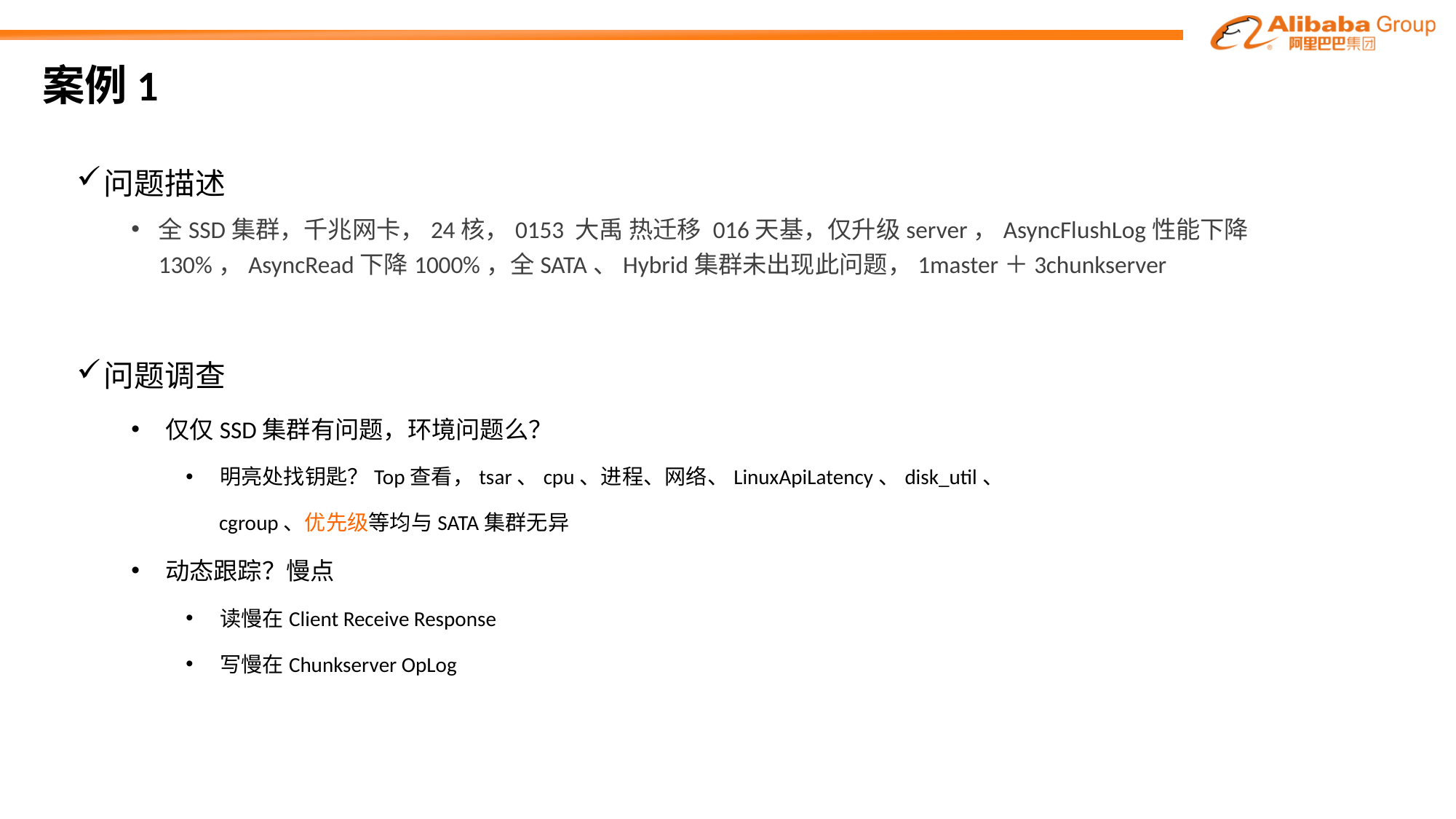

# 案例1
问题描述
全SSD集群，千兆网卡，24核，0153 大禹 热迁移 016天基，仅升级server，AsyncFlushLog性能下降130%，AsyncRead下降1000%，全SATA、Hybrid集群未出现此问题，1master＋3chunkserver

问题调查
仅仅SSD集群有问题，环境问题么？
明亮处找钥匙？Top查看，tsar、cpu、进程、网络、LinuxApiLatency、disk_util、
       cgroup、优先级等均与SATA集群无异
动态跟踪？慢点
读慢在Client Receive Response
写慢在Chunkserver OpLog